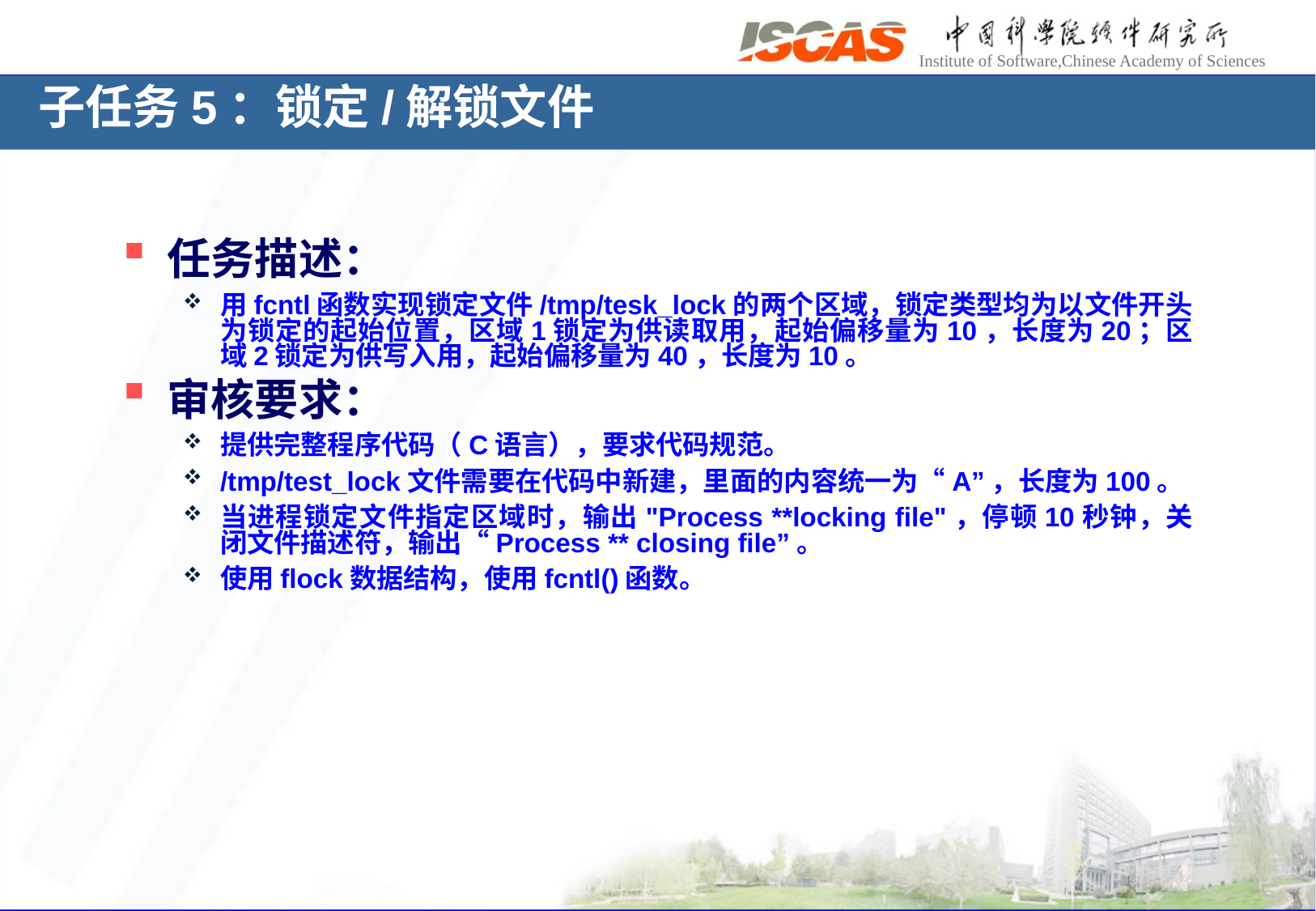

子任务5：锁定/解锁文件
任务描述：
用fcntl函数实现锁定文件/tmp/tesk_lock的两个区域，锁定类型均为以文件开头为锁定的起始位置，区域1锁定为供读取用，起始偏移量为10，长度为20；区域2锁定为供写入用，起始偏移量为40，长度为10。
审核要求：
提供完整程序代码（C语言），要求代码规范。
/tmp/test_lock文件需要在代码中新建，里面的内容统一为“A”，长度为100。
当进程锁定文件指定区域时，输出"Process **locking file"，停顿10秒钟，关闭文件描述符，输出“Process ** closing file”。
使用flock数据结构，使用fcntl()函数。